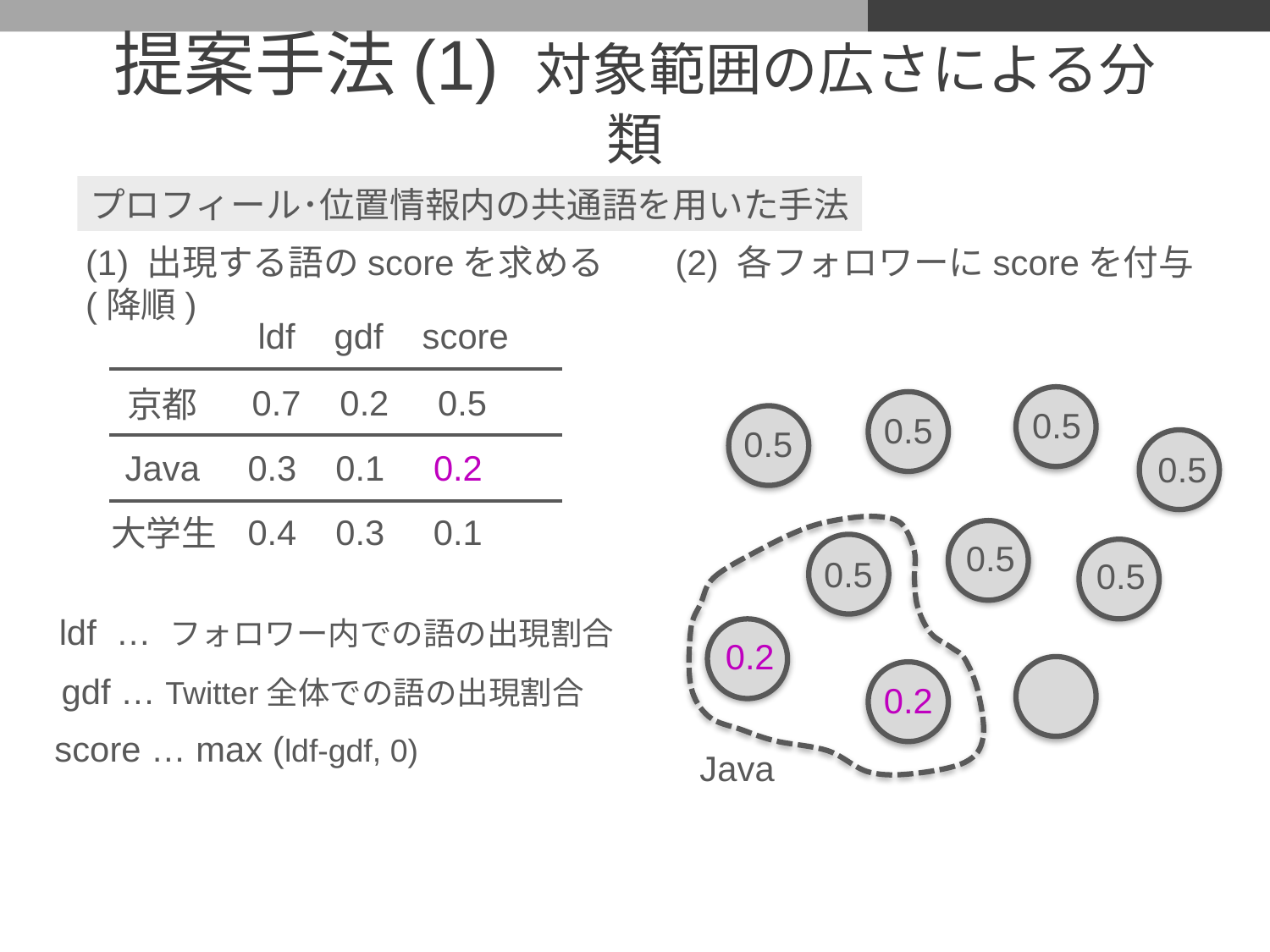

提案手法(1) 対象範囲の広さによる分類
プロフィール･位置情報内の共通語を用いた手法

(1) 出現する語のscoreを求める        (2) 各フォロワーにscoreを付与 (降順)
ldf    gdf    score
0.7    0.2     0.5
京都

0.5
0.5

0.5

Java
0.3    0.1     0.2
0.5
0.4    0.3     0.1
大学生

0.5

0.5
0.5
ldf  … フォロワー内での語の出現割合

0.2

gdf … Twitter全体での語の出現割合
0.2
score … max (ldf-gdf, 0)
Java